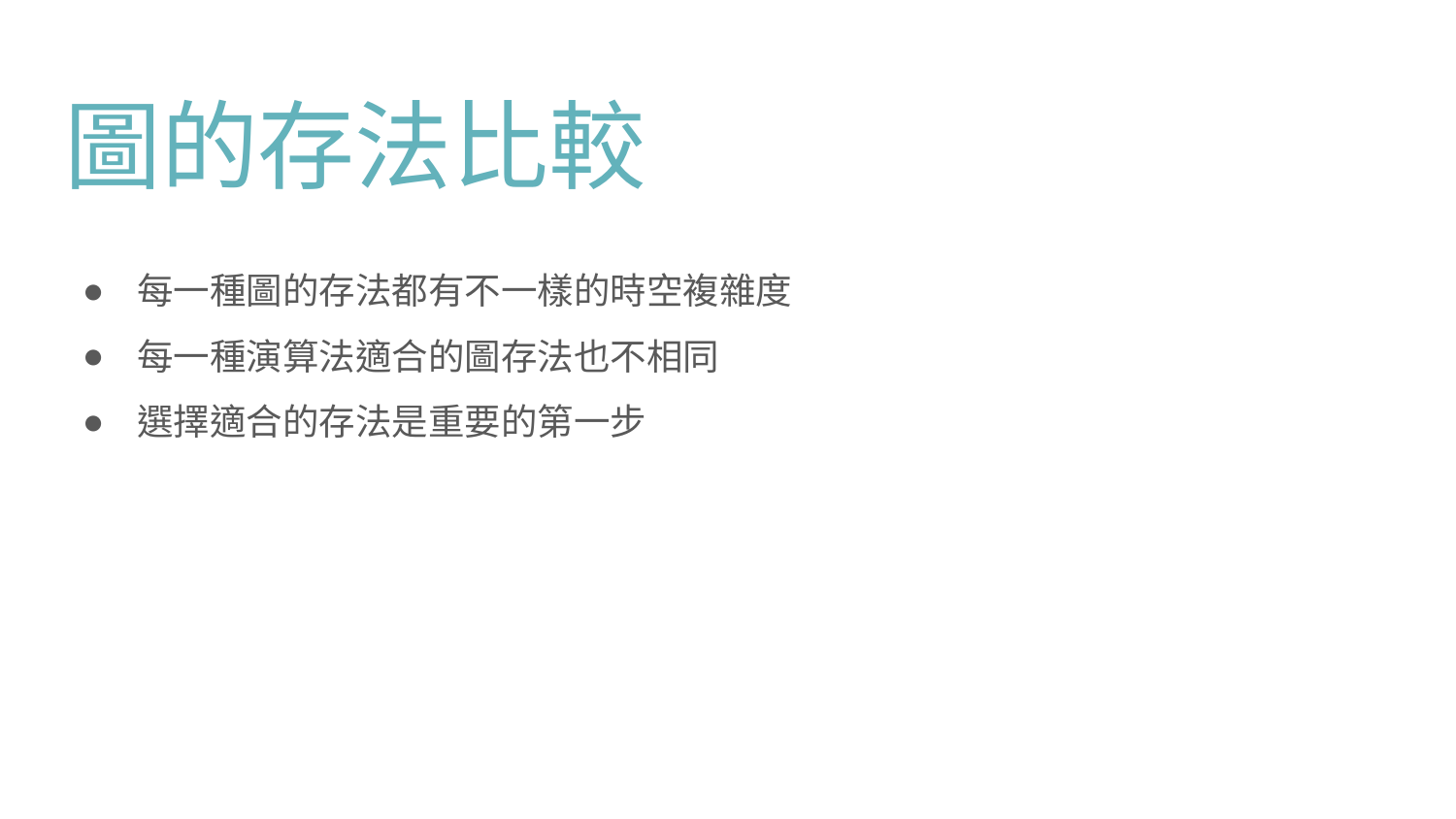

# 圖的存法比較
每一種圖的存法都有不一樣的時空複雜度
每一種演算法適合的圖存法也不相同
選擇適合的存法是重要的第一步